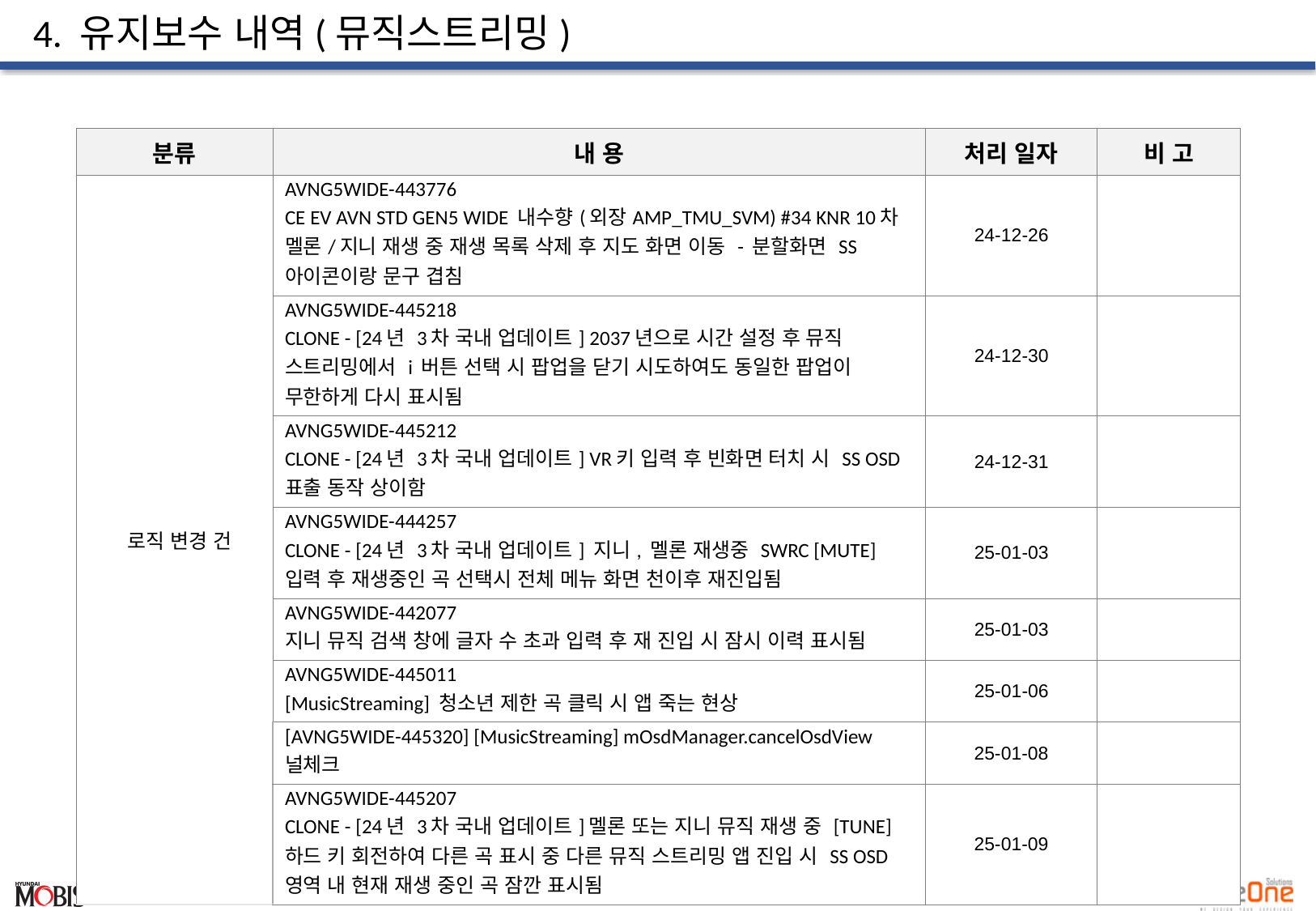

# 4. 유지보수 내역(뮤직스트리밍)
| 분류 | 내 용 | 처리 일자 | 비 고 |
| --- | --- | --- | --- |
| 로직 변경 건 | AVNG5WIDE-443776 CE EV AVN STD GEN5 WIDE 내수향(외장AMP\_TMU\_SVM) #34 KNR 10차 멜론/지니 재생 중 재생 목록 삭제 후 지도 화면 이동 - 분할화면 SS 아이콘이랑 문구 겹침 | 24-12-26 |  |
|  | AVNG5WIDE-445218 CLONE - [24년 3차 국내 업데이트] 2037년으로 시간 설정 후 뮤직 스트리밍에서 i 버튼 선택 시 팝업을 닫기 시도하여도 동일한 팝업이 무한하게 다시 표시됨 | 24-12-30 |  |
|  | AVNG5WIDE-445212 CLONE - [24년 3차 국내 업데이트] VR키 입력 후 빈화면 터치 시 SS OSD 표출 동작 상이함 | 24-12-31 |  |
|  | AVNG5WIDE-444257 CLONE - [24년 3차 국내 업데이트] 지니, 멜론 재생중 SWRC [MUTE] 입력 후 재생중인 곡 선택시 전체 메뉴 화면 천이후 재진입됨 | 25-01-03 |  |
|  | AVNG5WIDE-442077 지니 뮤직 검색 창에 글자 수 초과 입력 후 재 진입 시 잠시 이력 표시됨 | 25-01-03 |  |
|  | AVNG5WIDE-445011 [MusicStreaming] 청소년 제한 곡 클릭 시 앱 죽는 현상 | 25-01-06 |  |
|  | [AVNG5WIDE-445320] [MusicStreaming] mOsdManager.cancelOsdView 널체크 | 25-01-08 |  |
|  | AVNG5WIDE-445207 CLONE - [24년 3차 국내 업데이트]멜론 또는 지니 뮤직 재생 중 [TUNE] 하드 키 회전하여 다른 곡 표시 중 다른 뮤직 스트리밍 앱 진입 시 SS OSD 영역 내 현재 재생 중인 곡 잠깐 표시됨 | 25-01-09 |  |
24년도 표준형 5세대 WIDE_WIDE NH AVN 뮤직스트리밍 유지보수